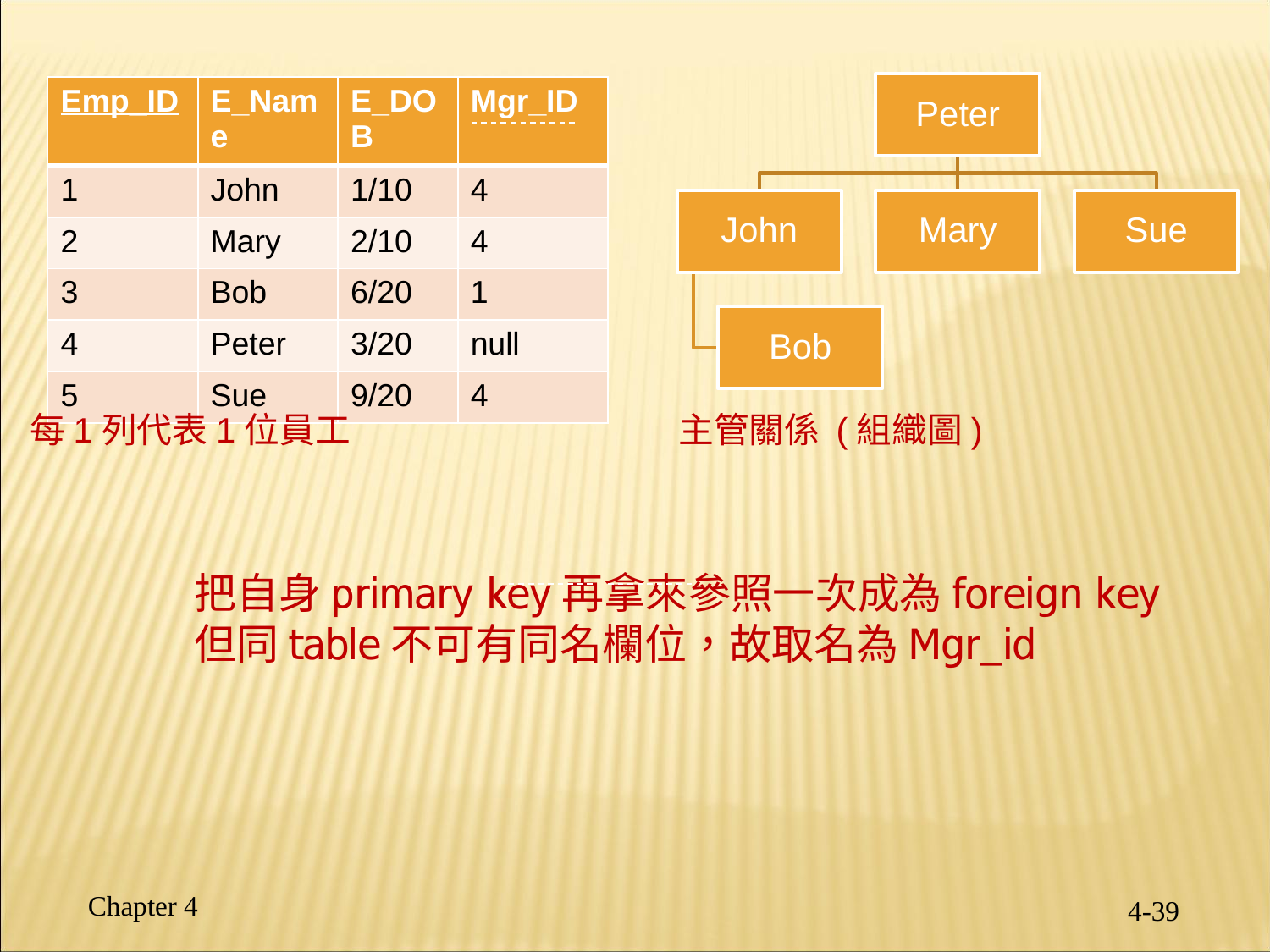

Peter
John
Bob
Mary
Sue
| Emp\_ID | E\_Name | E\_DOB | Mgr\_ID |
| --- | --- | --- | --- |
| 1 | John | 1/10 | 4 |
| 2 | Mary | 2/10 | 4 |
| 3 | Bob | 6/20 | 1 |
| 4 | Peter | 3/20 | null |
| 5 | Sue | 9/20 | 4 |
每1列代表1位員工
主管關係 (組織圖)
把自身primary key再拿來參照一次成為foreign key
但同table不可有同名欄位，故取名為Mgr_id